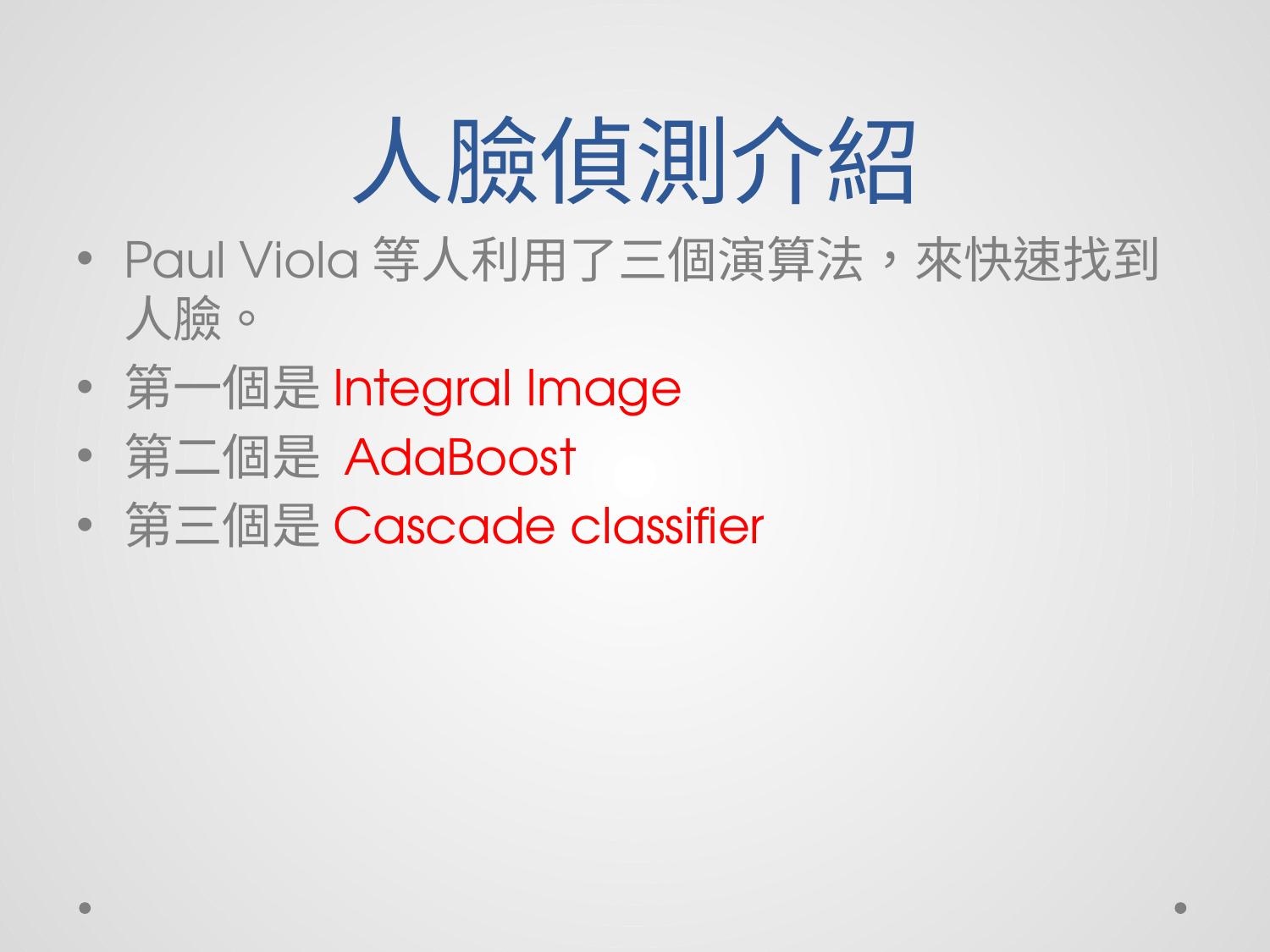

# 人臉偵測介紹
Paul Viola等人利用了三個演算法，來快速找到人臉。
第一個是Integral Image
第二個是 AdaBoost
第三個是Cascade classifier